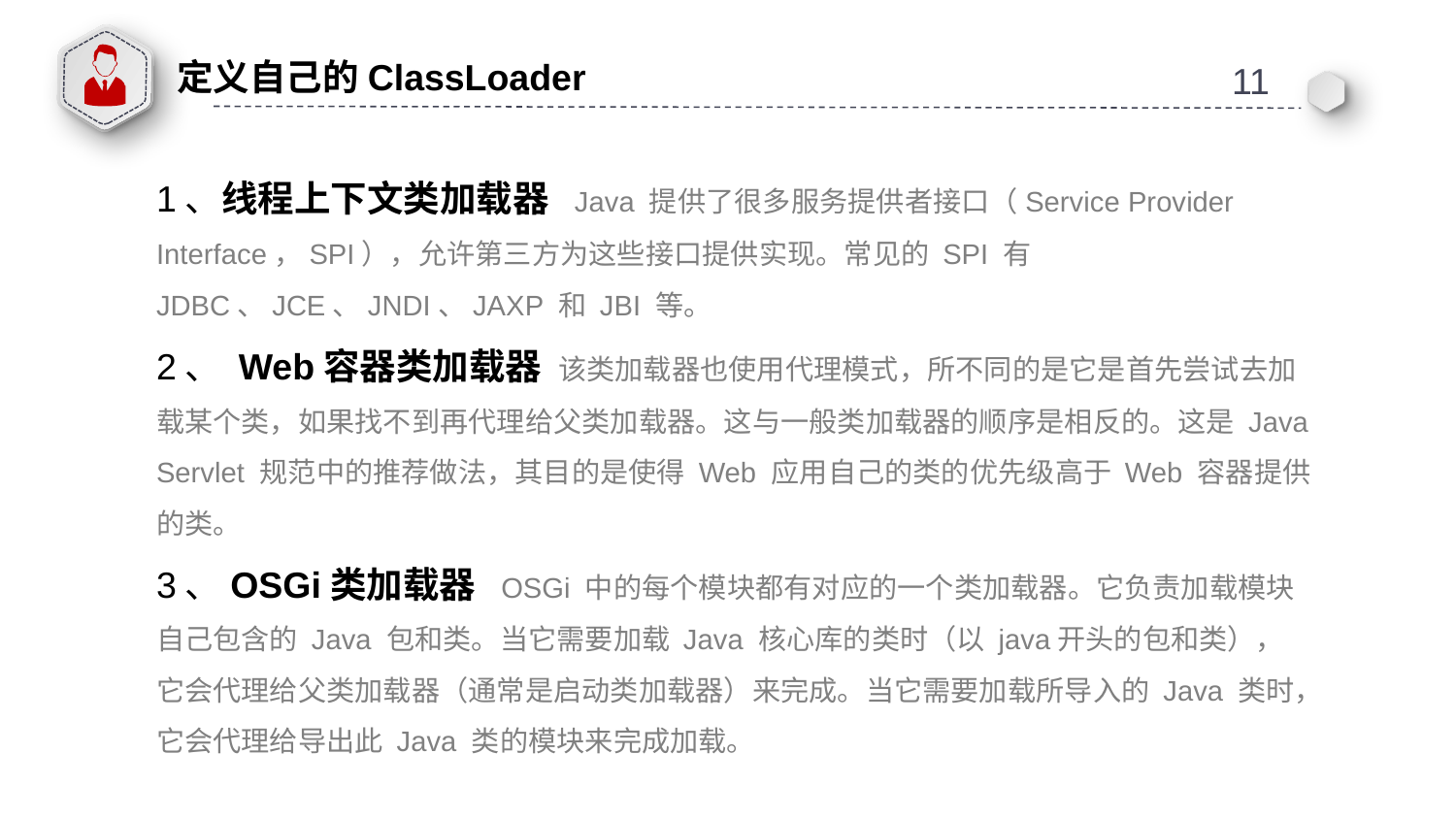

定义自己的ClassLoader
11

1、线程上下文类加载器  Java 提供了很多服务提供者接口（Service Provider Interface，SPI），允许第三方为这些接口提供实现。常见的 SPI 有 JDBC、JCE、JNDI、JAXP 和 JBI 等。
2、 Web容器类加载器  该类加载器也使用代理模式，所不同的是它是首先尝试去加载某个类，如果找不到再代理给父类加载器。这与一般类加载器的顺序是相反的。这是 Java Servlet 规范中的推荐做法，其目的是使得 Web 应用自己的类的优先级高于 Web 容器提供的类。
3、OSGi类加载器  OSGi 中的每个模块都有对应的一个类加载器。它负责加载模块自己包含的 Java 包和类。当它需要加载 Java 核心库的类时（以 java开头的包和类），它会代理给父类加载器（通常是启动类加载器）来完成。当它需要加载所导入的 Java 类时，它会代理给导出此 Java 类的模块来完成加载。